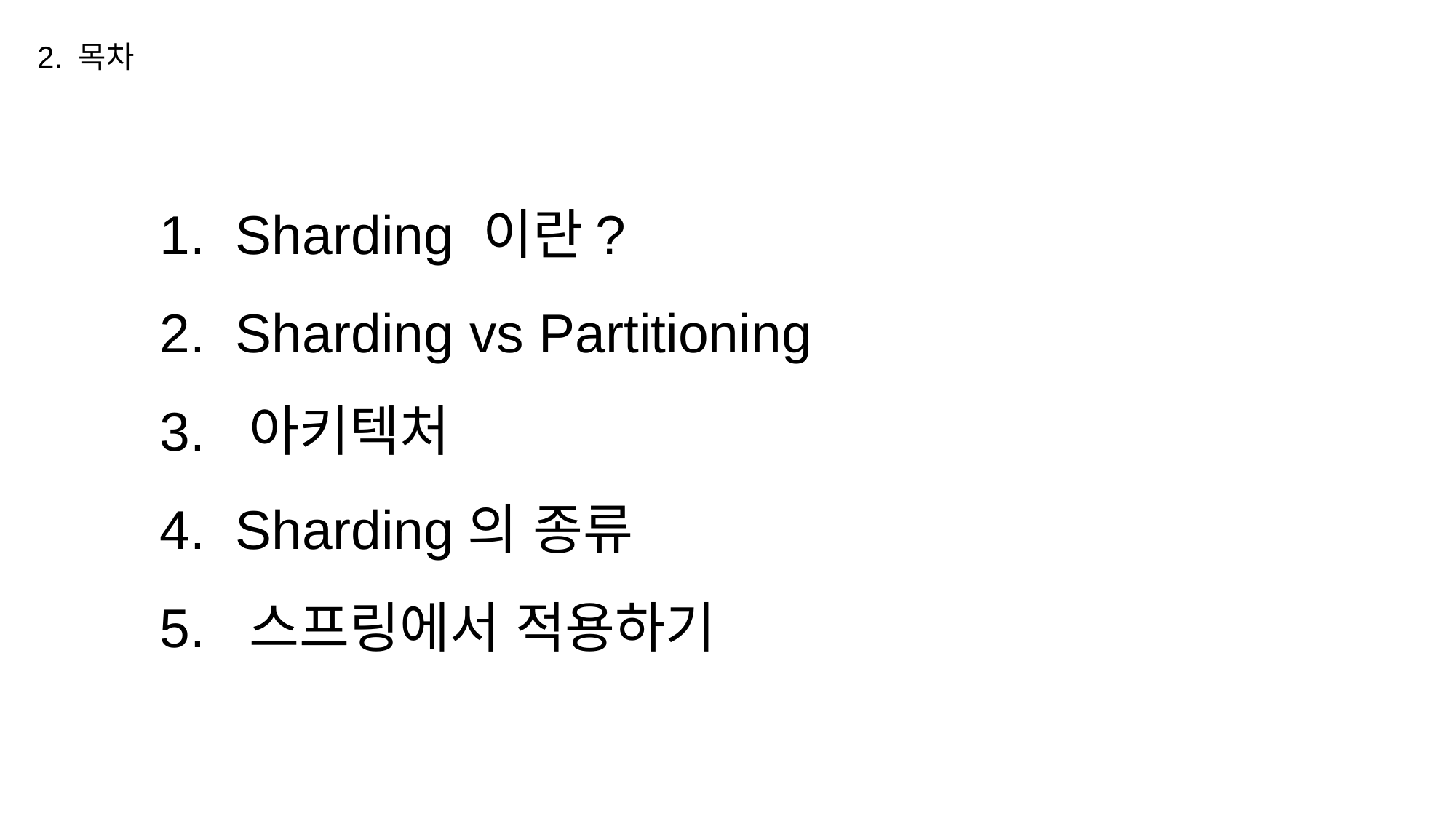

2. 목차
  Sharding 이란?
  Sharding vs Partitioning
  아키텍처
  Sharding의 종류
  스프링에서 적용하기